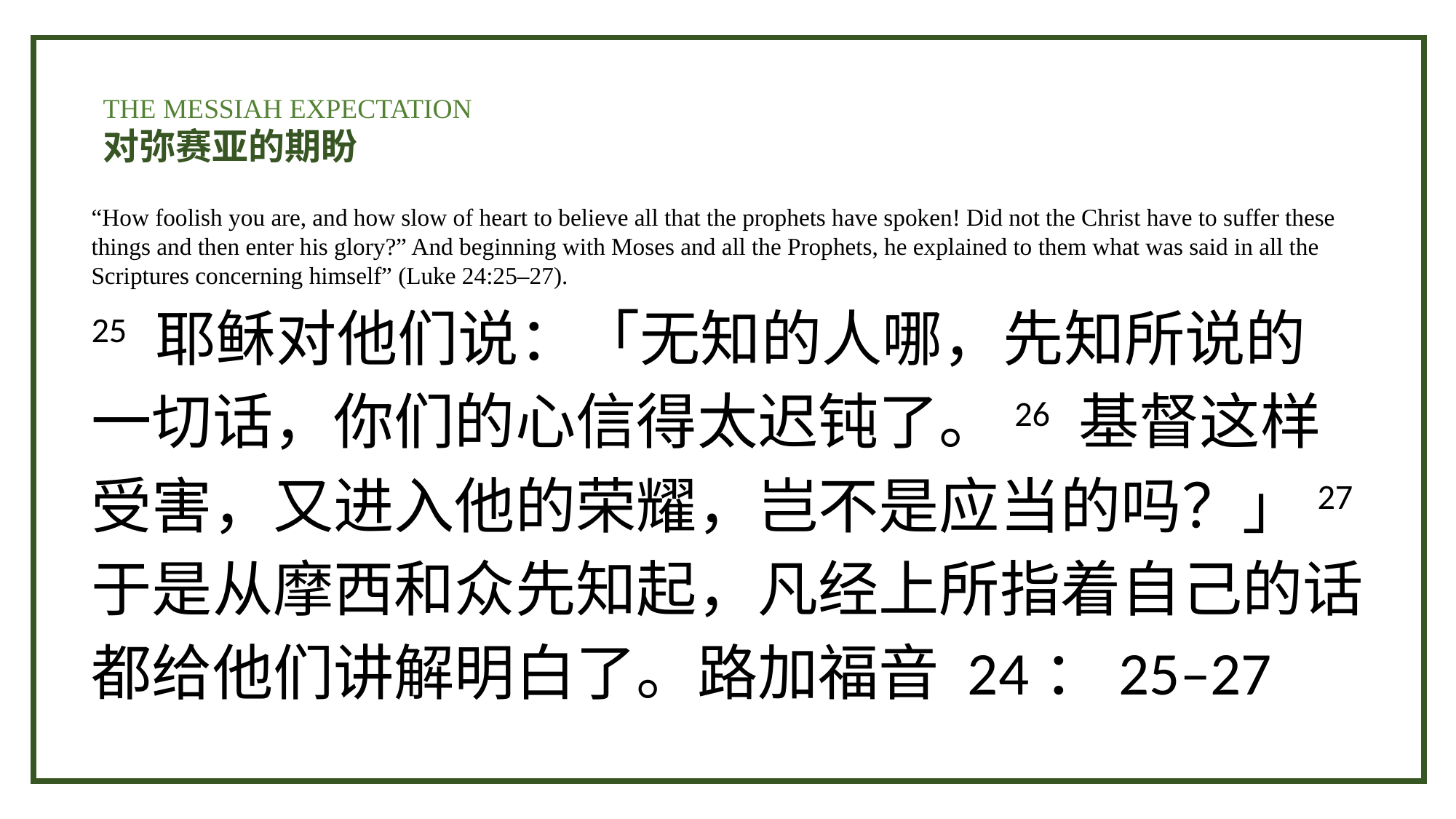

THE MESSIAH EXPECTATION
对弥赛亚的期盼
“How foolish you are, and how slow of heart to believe all that the prophets have spoken! Did not the Christ have to suffer these things and then enter his glory?” And beginning with Moses and all the Prophets, he explained to them what was said in all the Scriptures concerning himself” (Luke 24:25–27).
25 耶稣对他们说：「无知的人哪，先知所说的一切话，你们的心信得太迟钝了。26 基督这样受害，又进入他的荣耀，岂不是应当的吗？」27 于是从摩西和众先知起，凡经上所指着自己的话都给他们讲解明白了。路加福音 24：25–27